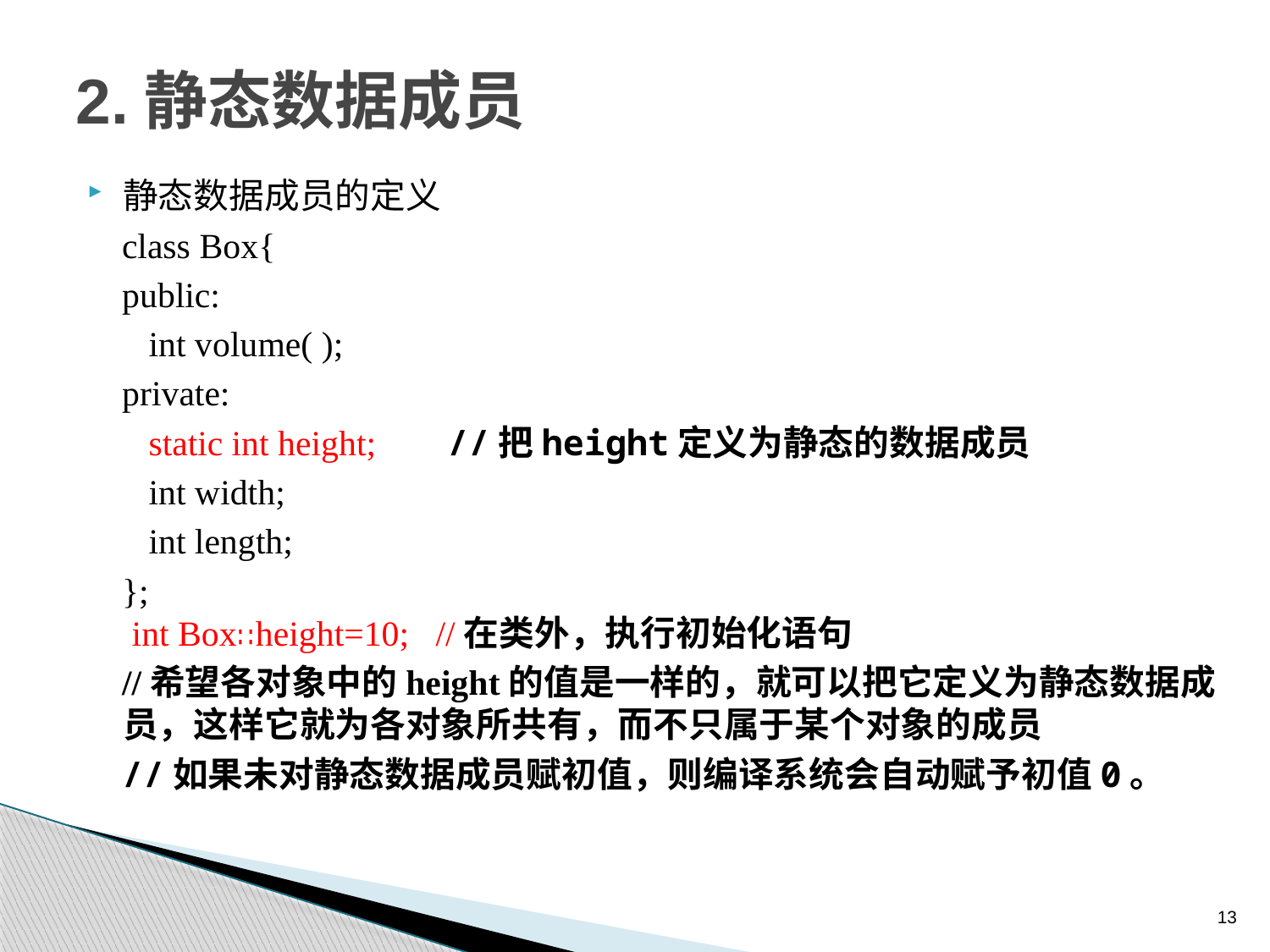

# 2.静态数据成员
静态数据成员的定义
class Box{
public:
   int volume( );
private:
   static int height;        //把height定义为静态的数据成员
   int width;
   int length;
};
 int Box∷height=10;   //在类外，执行初始化语句
//希望各对象中的height的值是一样的，就可以把它定义为静态数据成员，这样它就为各对象所共有，而不只属于某个对象的成员
//如果未对静态数据成员赋初值，则编译系统会自动赋予初值0。

13